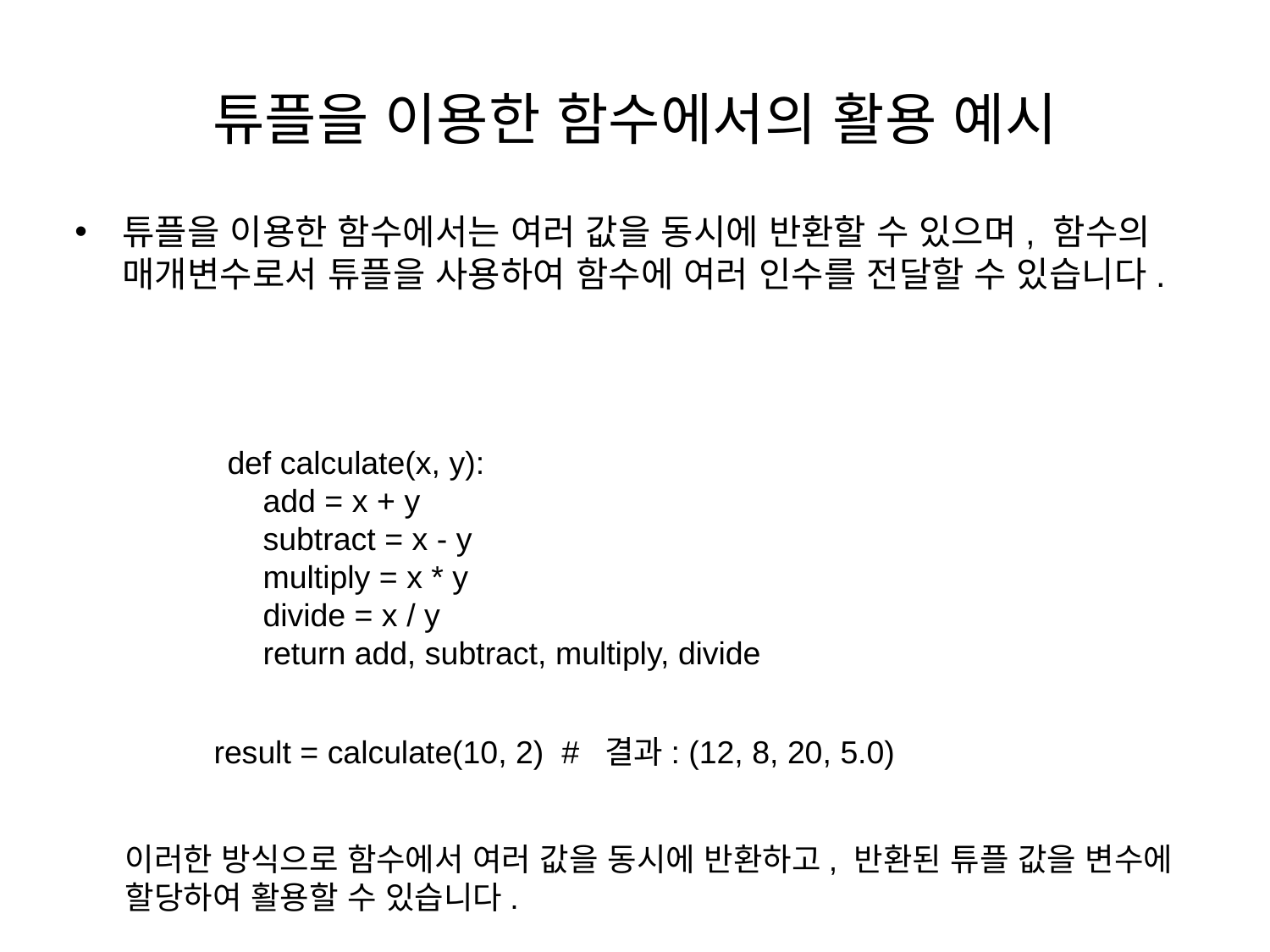

# 튜플을 이용한 함수에서의 활용 예시
튜플을 이용한 함수에서는 여러 값을 동시에 반환할 수 있으며, 함수의 매개변수로서 튜플을 사용하여 함수에 여러 인수를 전달할 수 있습니다.
def calculate(x, y):
    add = x + y
    subtract = x - y
    multiply = x * y
    divide = x / y
    return add, subtract, multiply, divide
result = calculate(10, 2)  #  결과: (12, 8, 20, 5.0)

이러한 방식으로 함수에서 여러 값을 동시에 반환하고, 반환된 튜플 값을 변수에 할당하여 활용할 수 있습니다.